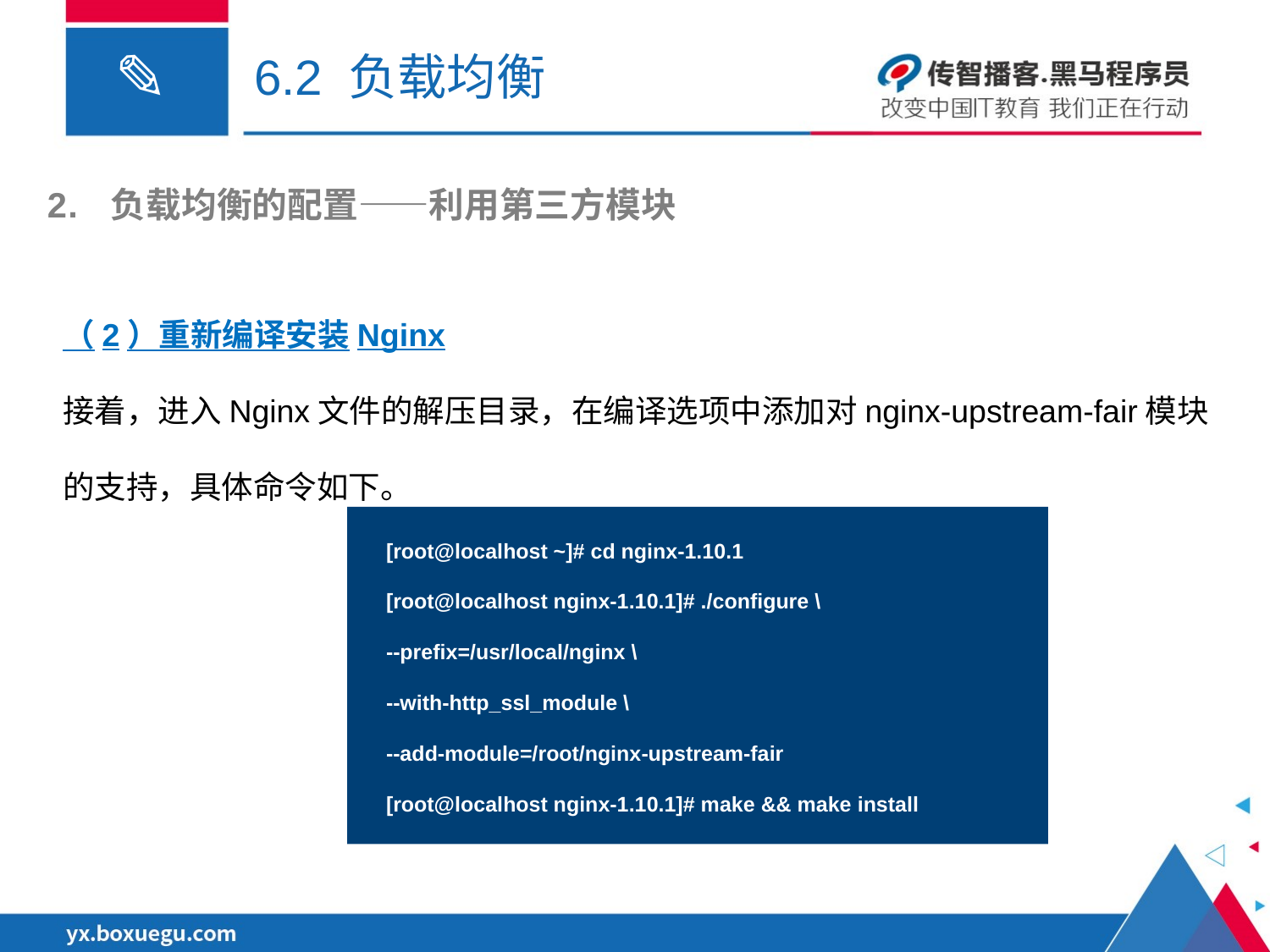

# 6.2 负载均衡
负载均衡的配置——利用第三方模块
（2）重新编译安装Nginx
接着，进入Nginx文件的解压目录，在编译选项中添加对nginx-upstream-fair模块的支持，具体命令如下。
[root@localhost ~]# cd nginx-1.10.1
[root@localhost nginx-1.10.1]# ./configure \
--prefix=/usr/local/nginx \
--with-http_ssl_module \
--add-module=/root/nginx-upstream-fair
[root@localhost nginx-1.10.1]# make && make install